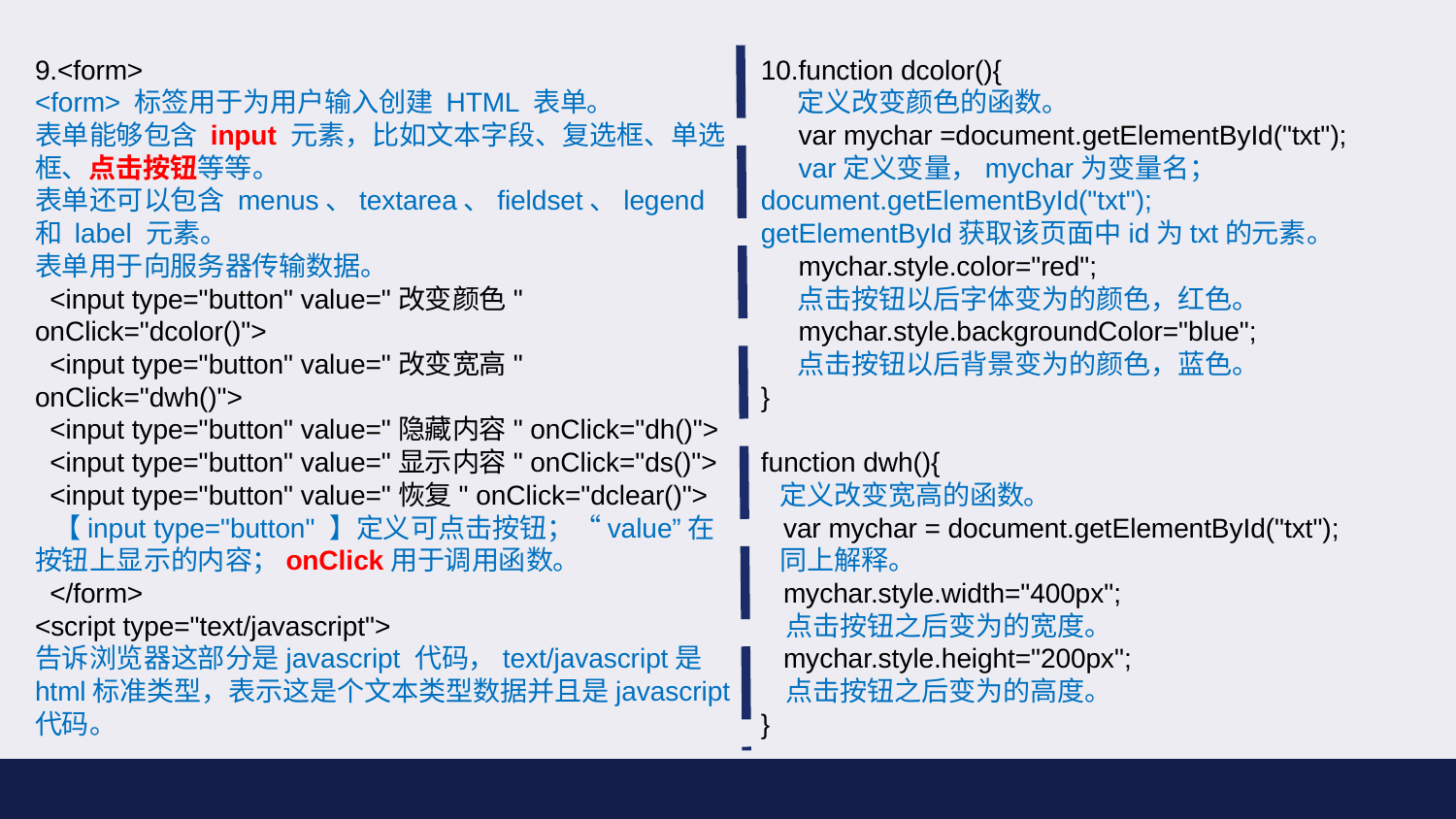

9.<form>
<form> 标签用于为用户输入创建 HTML 表单。
表单能够包含 input 元素，比如文本字段、复选框、单选框、点击按钮等等。
表单还可以包含 menus、textarea、fieldset、legend 和 label 元素。
表单用于向服务器传输数据。
  <input type="button" value="改变颜色" onClick="dcolor()">
  <input type="button" value="改变宽高" onClick="dwh()">
  <input type="button" value="隐藏内容" onClick="dh()">
  <input type="button" value="显示内容" onClick="ds()">
  <input type="button" value="恢复" onClick="dclear()">
  【input type="button" 】定义可点击按钮；“value”在按钮上显示的内容；onClick用于调用函数。
  </form>
<script type="text/javascript">
告诉浏览器这部分是javascript 代码，text/javascript是html标准类型，表示这是个文本类型数据并且是javascript代码。
10.function dcolor(){
     定义改变颜色的函数。
     var mychar =document.getElementById("txt");
     var定义变量，mychar为变量名；document.getElementById("txt");
getElementById获取该页面中id为txt的元素。
     mychar.style.color="red";
     点击按钮以后字体变为的颜色，红色。
     mychar.style.backgroundColor="blue";
     点击按钮以后背景变为的颜色，蓝色。
}

function dwh(){
  定义改变宽高的函数。
   var mychar = document.getElementById("txt");
  同上解释。
   mychar.style.width="400px";
   点击按钮之后变为的宽度。
   mychar.style.height="200px";
   点击按钮之后变为的高度。
}